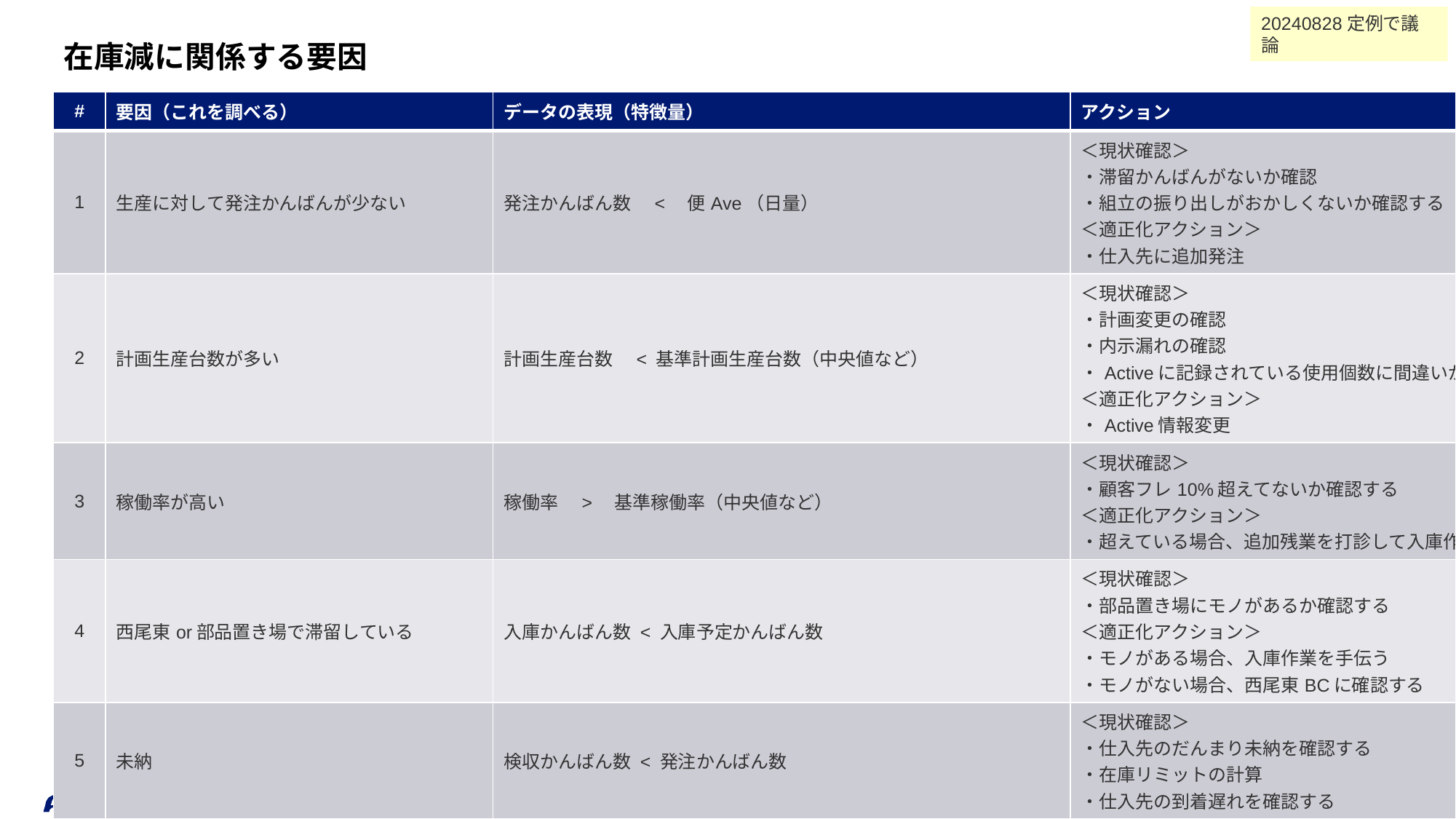

20240828定例で議論
在庫減に関係する要因

| # | 要因（これを調べる） | データの表現（特徴量） | アクション |
| --- | --- | --- | --- |
| 1 | 生産に対して発注かんばんが少ない | 発注かんばん数　<　便Ave（日量） | ＜現状確認＞ ・滞留かんばんがないか確認 ・組立の振り出しがおかしくないか確認する ＜適正化アクション＞ ・仕入先に追加発注 |
| 2 | 計画生産台数が多い | 計画生産台数　< 基準計画生産台数（中央値など） | ＜現状確認＞ ・計画変更の確認 ・内示漏れの確認 ・Activeに記録されている使用個数に間違いがないか確認する ＜適正化アクション＞ ・Active情報変更 |
| 3 | 稼働率が高い | 稼働率　>　基準稼働率（中央値など） | ＜現状確認＞ ・顧客フレ10%超えてないか確認する ＜適正化アクション＞ ・超えている場合、追加残業を打診して入庫作業をする |
| 4 | 西尾東or部品置き場で滞留している | 入庫かんばん数 < 入庫予定かんばん数 | ＜現状確認＞ ・部品置き場にモノがあるか確認する ＜適正化アクション＞ ・モノがある場合、入庫作業を手伝う ・モノがない場合、西尾東BCに確認する |
| 5 | 未納 | 検収かんばん数 < 発注かんばん数 | ＜現状確認＞ ・仕入先のだんまり未納を確認する ・在庫リミットの計算 ・仕入先の到着遅れを確認する |
| 6 | 仕入先便の到着遅れ | 便ダイヤに対して検収タイムスタンプが2時間以上遅れているか | ＜現状確認＞ ・事前に仕入れ先から遅れますFAXがなかった確認する |
| 7 | 定期便の出発遅れ | 便ダイヤに対しての遅れ時間 | （天変地異でも起こらない限り発生しない） |
| 8 | 自動ラックのキャパが一杯で入庫できない | 充足率が1なら、キャパオーバーで1、そうでないなら0 | ＜現状確認＞ ・日量を大幅に超えているものがないか確認する（品番のバランスがおかしくないか確認する） ・基準在庫の確認 ・モノあり欠品の確認 |
November 29, 2024